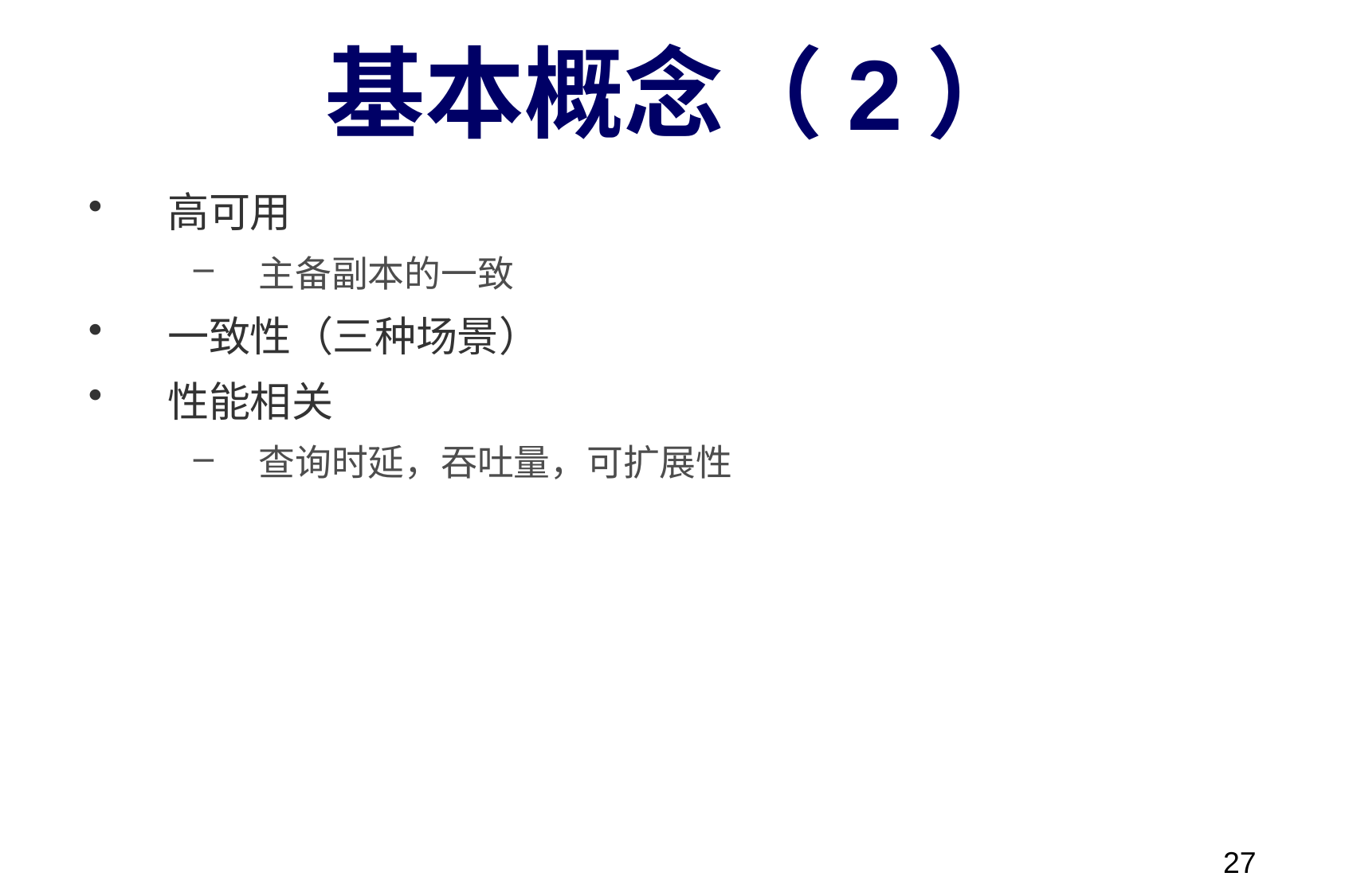

# 基本概念（2）
高可用
主备副本的一致
一致性（三种场景）
性能相关
查询时延，吞吐量，可扩展性

27